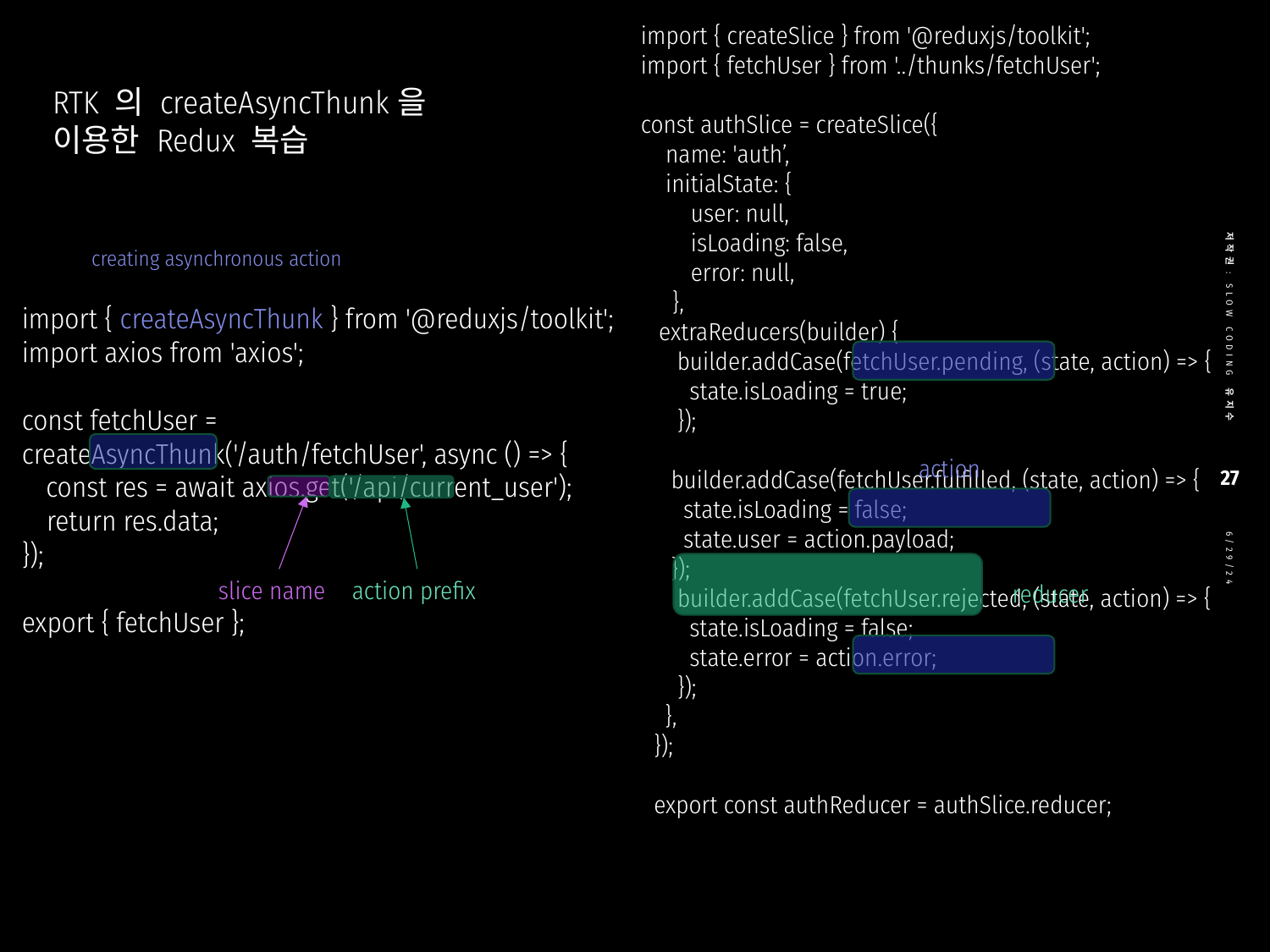

import { createSlice } from '@reduxjs/toolkit';
import { fetchUser } from '../thunks/fetchUser';

const authSlice = createSlice({
    name: 'auth’,
    initialState: {
      user: null,
      isLoading: false,
      error: null,
   },
	extraReducers(builder) {
	   builder.addCase(fetchUser.pending, (state, action) => {
	     state.isLoading = true;
	   });

	  builder.addCase(fetchUser.fulfilled, (state, action) => {
	    state.isLoading = false;
	    state.user = action.payload;
	  });
	  builder.addCase(fetchUser.rejected, (state, action) => {
	    state.isLoading = false;
	    state.error = action.error;
	  });
	},
});

export const authReducer = authSlice.reducer;
RTK 의 createAsyncThunk을 이용한 Redux 복습
저작권: Slow Coding 유지수
creating asynchronous action
import { createAsyncThunk } from '@reduxjs/toolkit';
import axios from 'axios';

const fetchUser = createAsyncThunk('/auth/fetchUser', async () => {
	const res = await axios.get('/api/current_user');
	 return res.data;
});

export { fetchUser };

action
27

slice name
action prefix
reducer

6/29/24